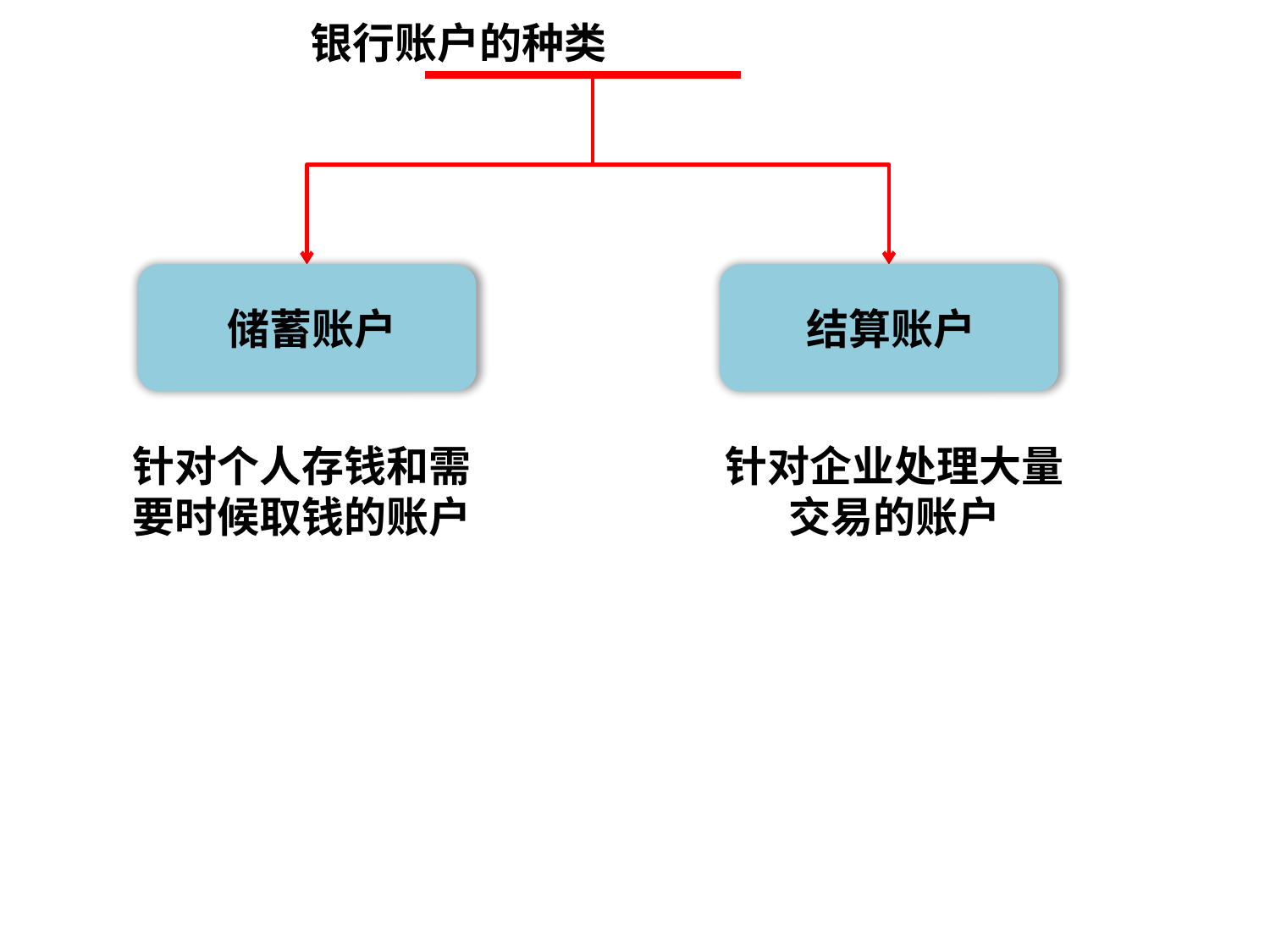

银行账户的种类

储蓄账户

结算账户
针对个人存钱和需要时候取钱的账户
针对企业处理大量交易的账户